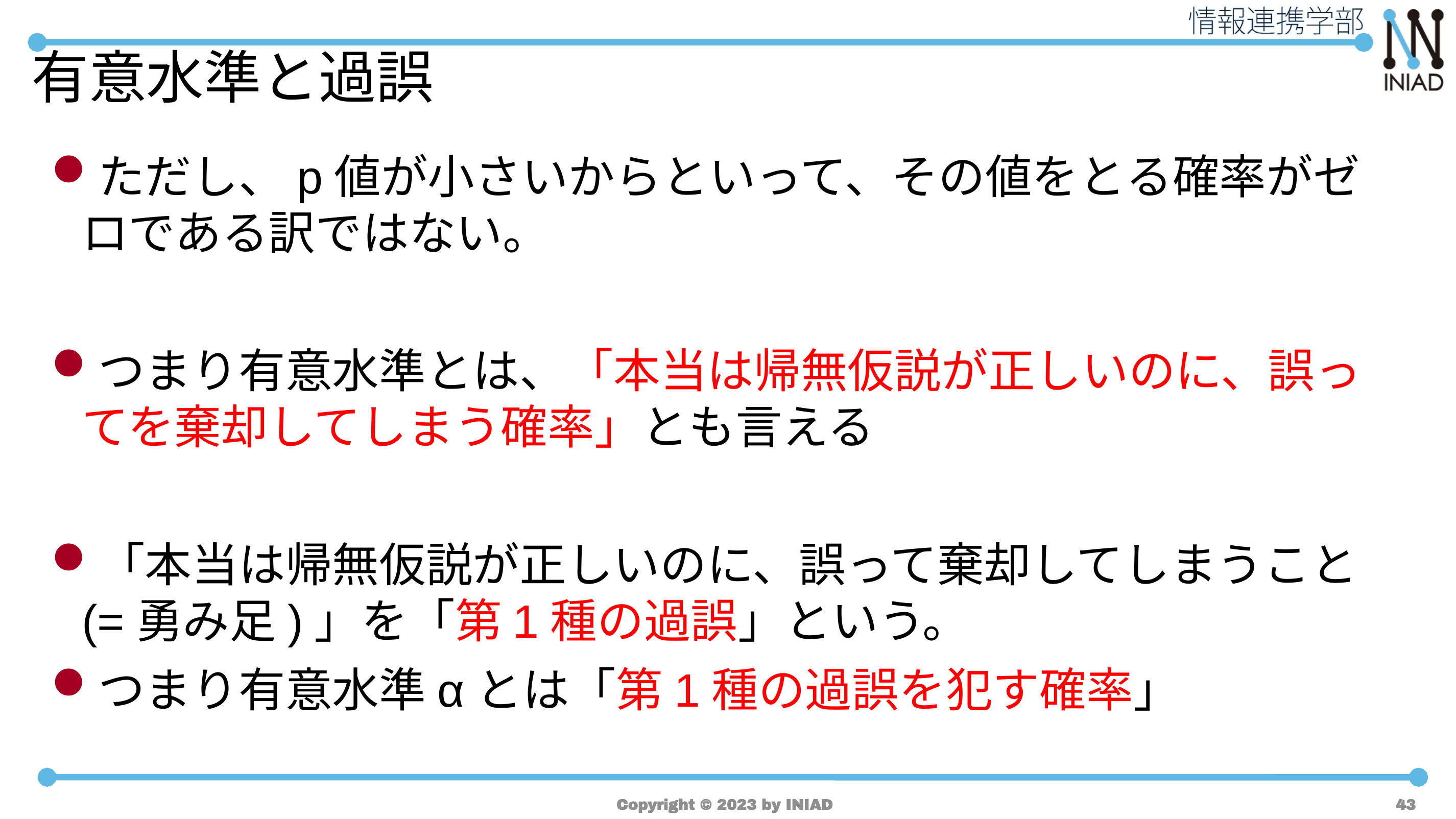

# 有意水準と過誤
ただし、p値が小さいからといって、その値をとる確率がゼロである訳ではない。

つまり有意水準とは、「本当は帰無仮説が正しいのに、誤ってを棄却してしまう確率」とも言える

「本当は帰無仮説が正しいのに、誤って棄却してしまうこと(=勇み足)」を「第1種の過誤」という。
つまり有意水準αとは「第1種の過誤を犯す確率」

Copyright © 2023 by INIAD
43